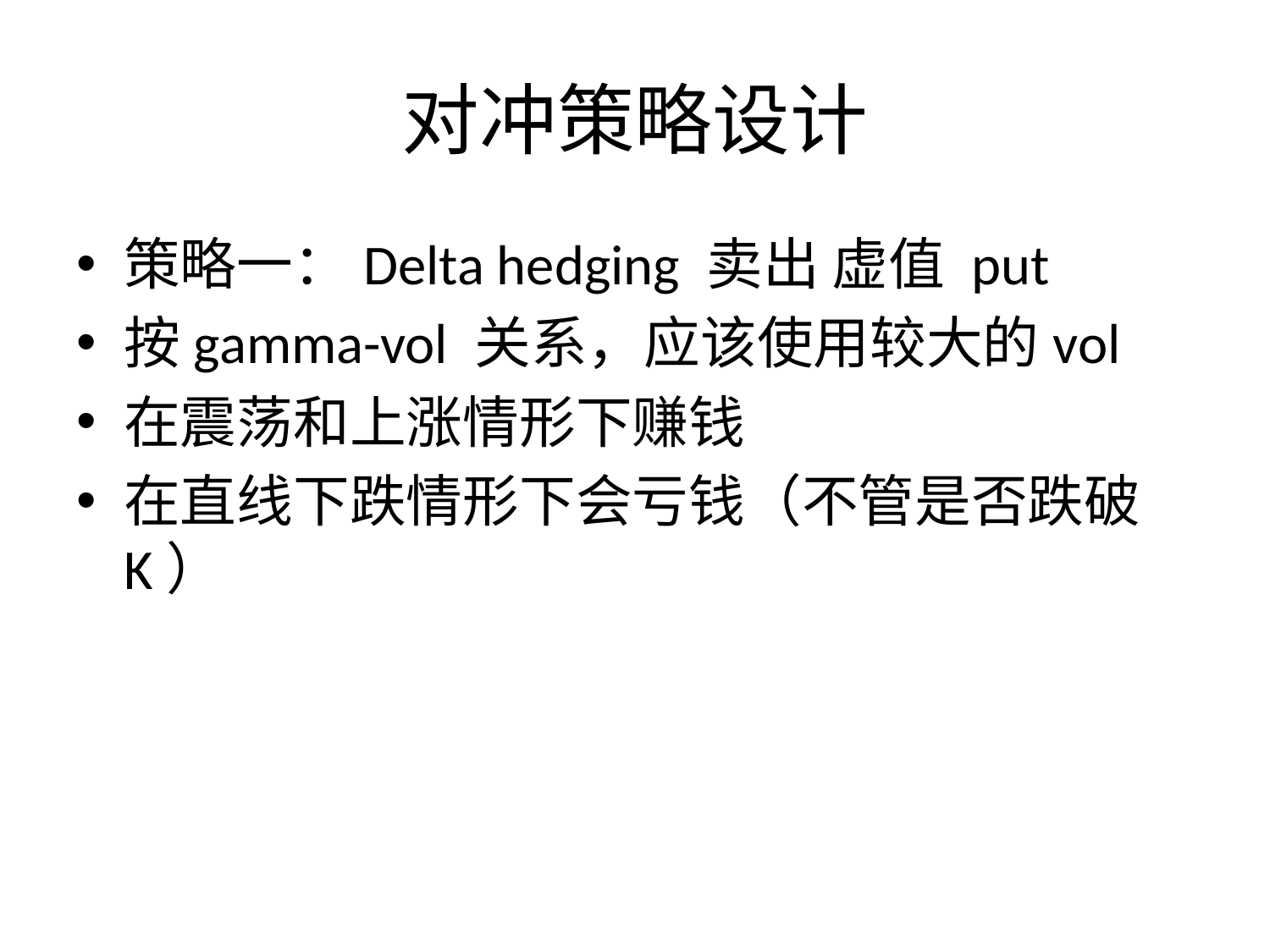

# 对冲策略设计
策略一：Delta hedging 卖出 虚值 put
按gamma-vol 关系，应该使用较大的vol
在震荡和上涨情形下赚钱
在直线下跌情形下会亏钱（不管是否跌破K）